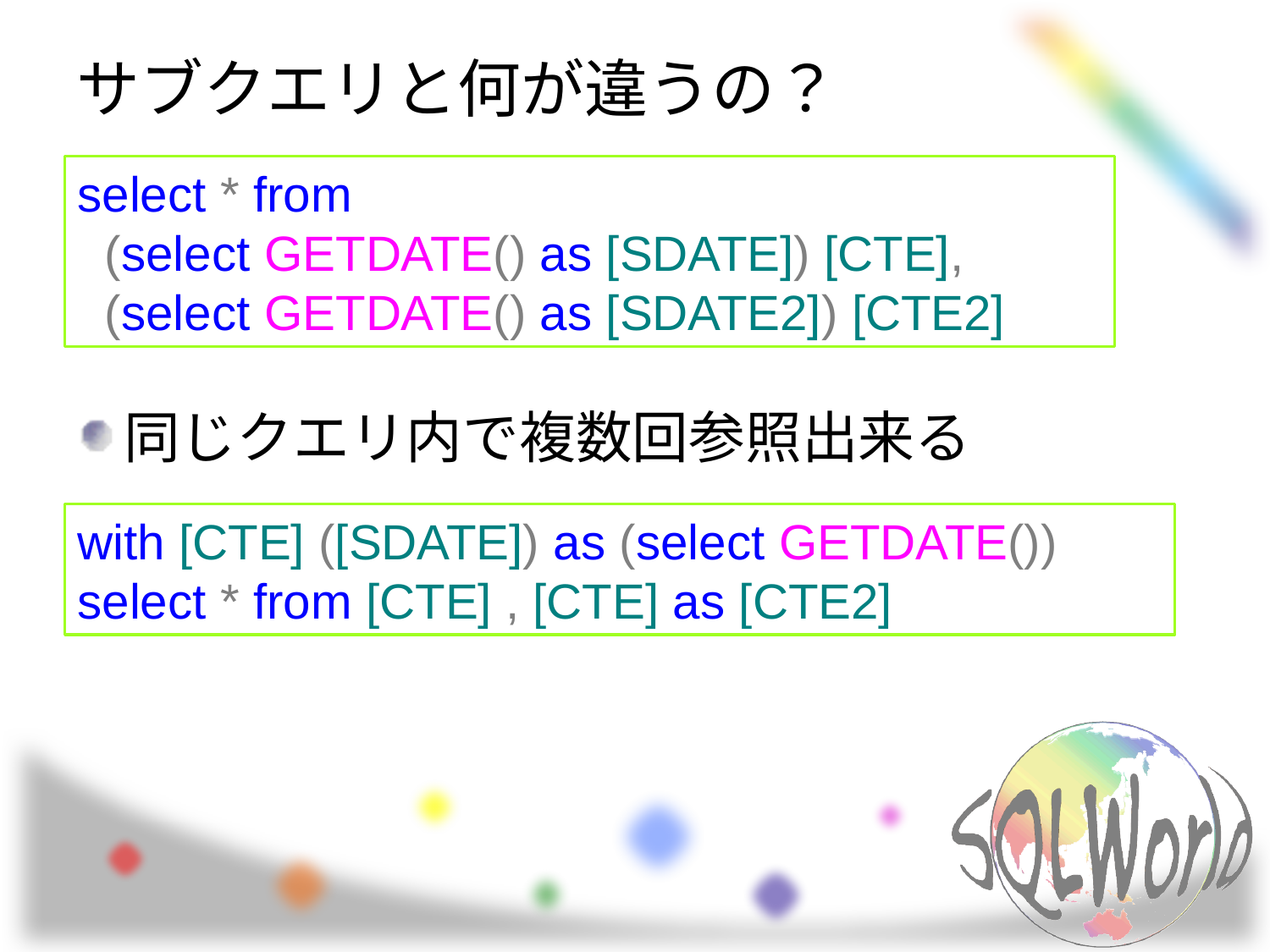

# サブクエリと何が違うの？
select * from
  (select GETDATE() as [SDATE]) [CTE],
  (select GETDATE() as [SDATE2]) [CTE2]

同じクエリ内で複数回参照出来る

with [CTE] ([SDATE]) as (select GETDATE())
select * from [CTE] , [CTE] as [CTE2]